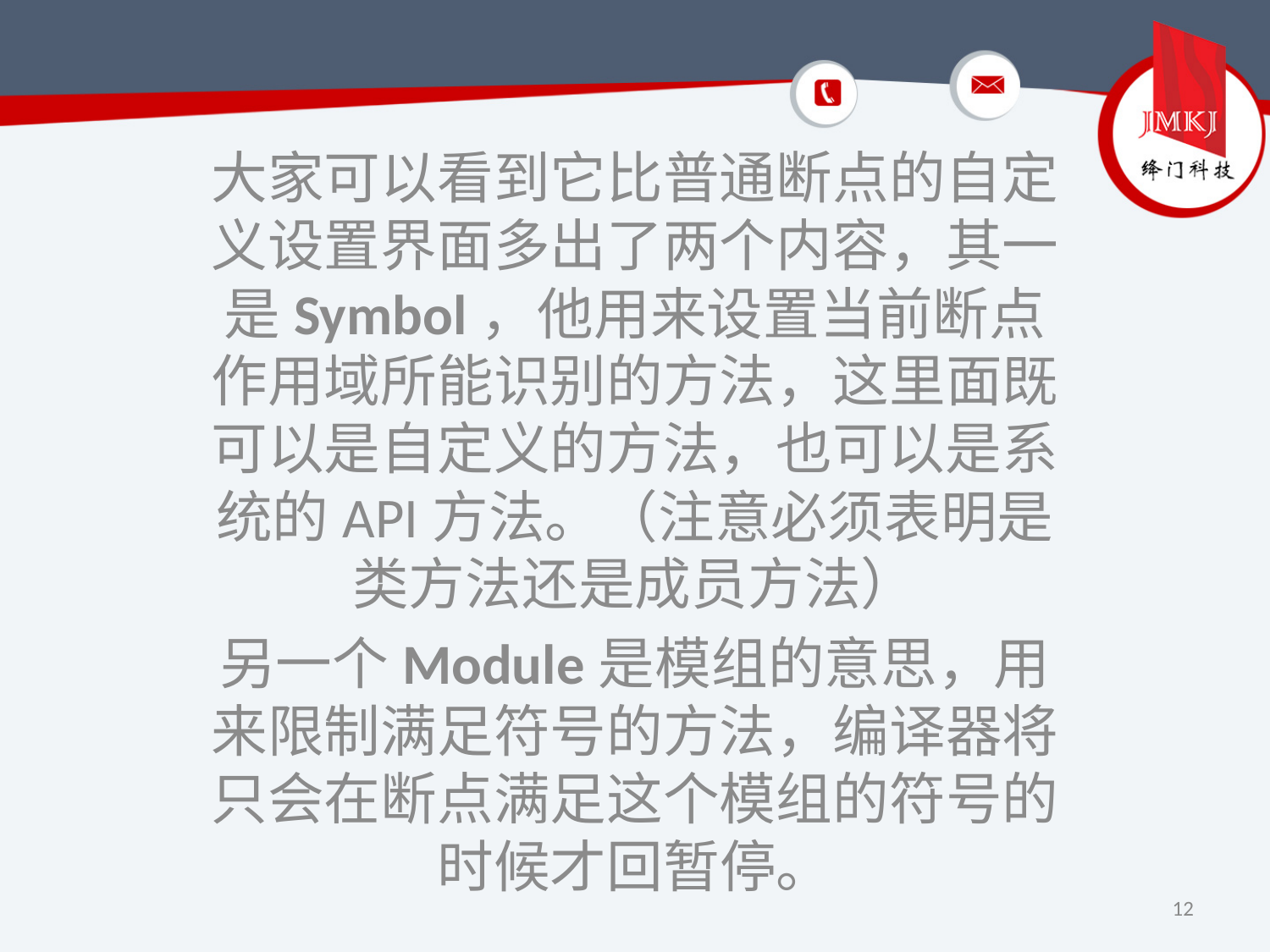

大家可以看到它比普通断点的自定义设置界面多出了两个内容，其一是Symbol，他用来设置当前断点作用域所能识别的方法，这里面既可以是自定义的方法，也可以是系统的API方法。（注意必须表明是类方法还是成员方法）
另一个Module是模组的意思，用来限制满足符号的方法，编译器将只会在断点满足这个模组的符号的时候才回暂停。

12